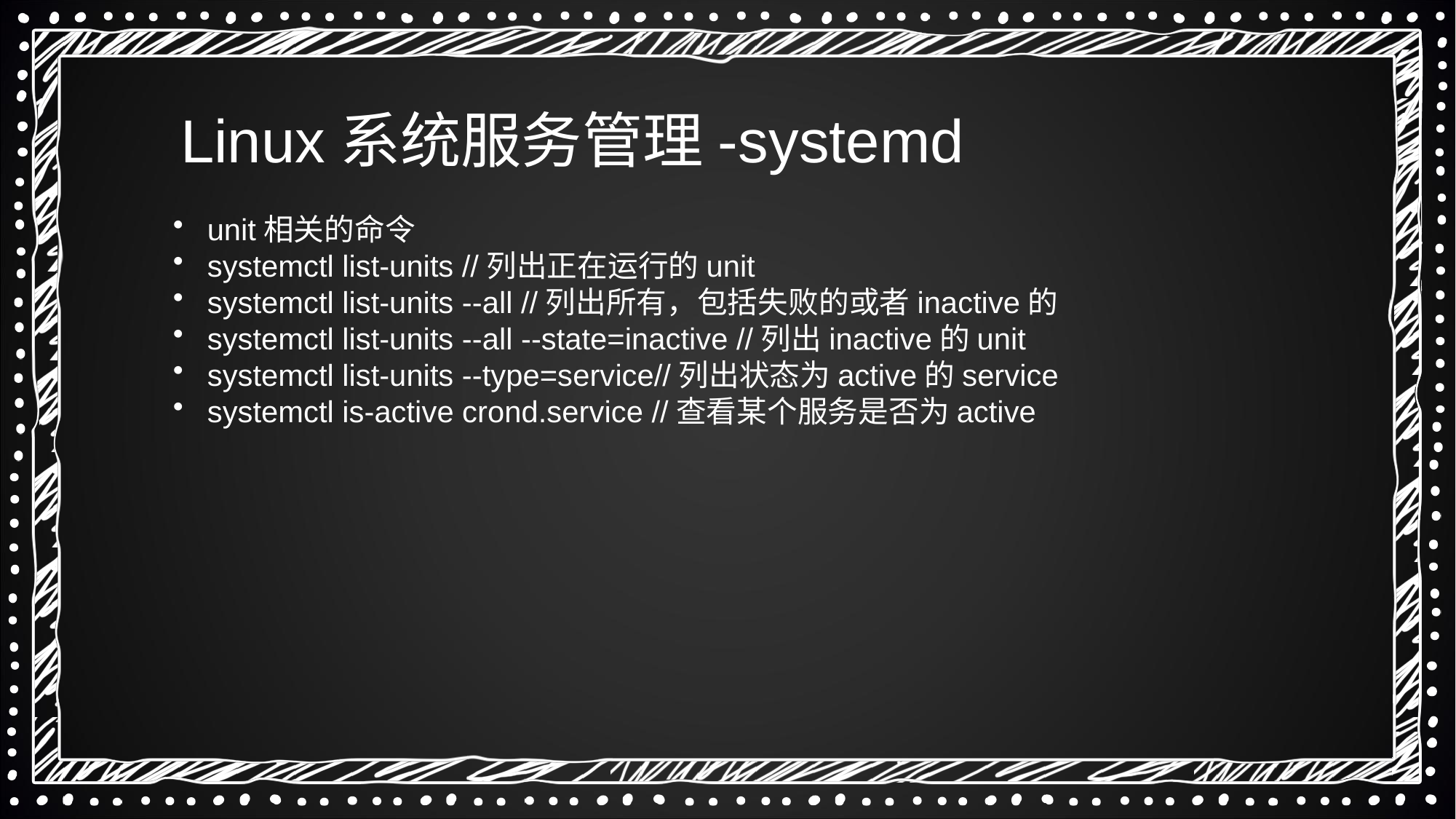

Linux系统服务管理-systemd
 unit相关的命令
 systemctl list-units //列出正在运行的unit
 systemctl list-units --all //列出所有，包括失败的或者inactive的
 systemctl list-units --all --state=inactive //列出inactive的unit
 systemctl list-units --type=service//列出状态为active的service
 systemctl is-active crond.service //查看某个服务是否为active